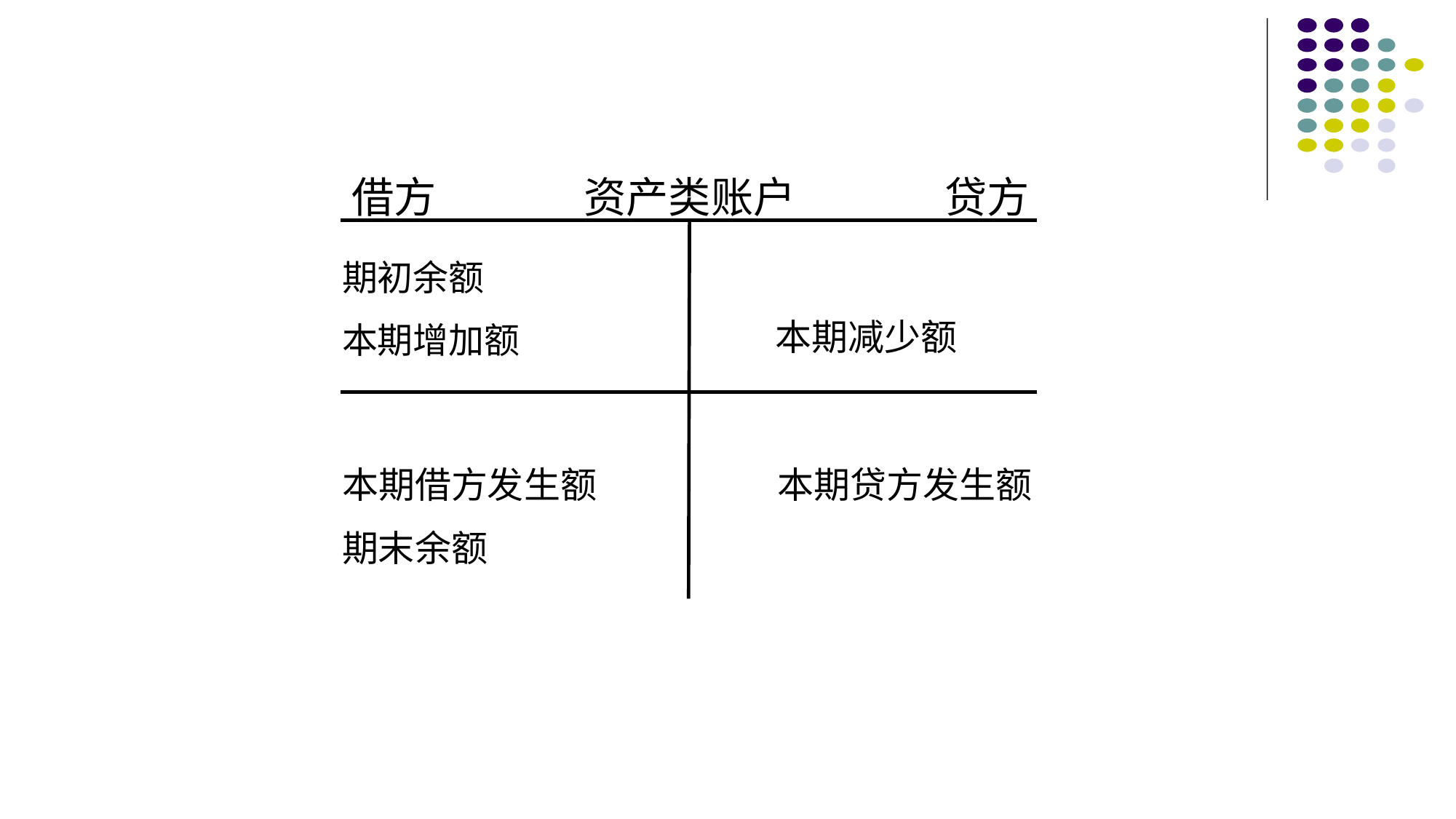

资产类账户

借方

贷方

期初余额
本期增加额

本期减少额
本期贷方发生额

本期借方发生额
期末余额